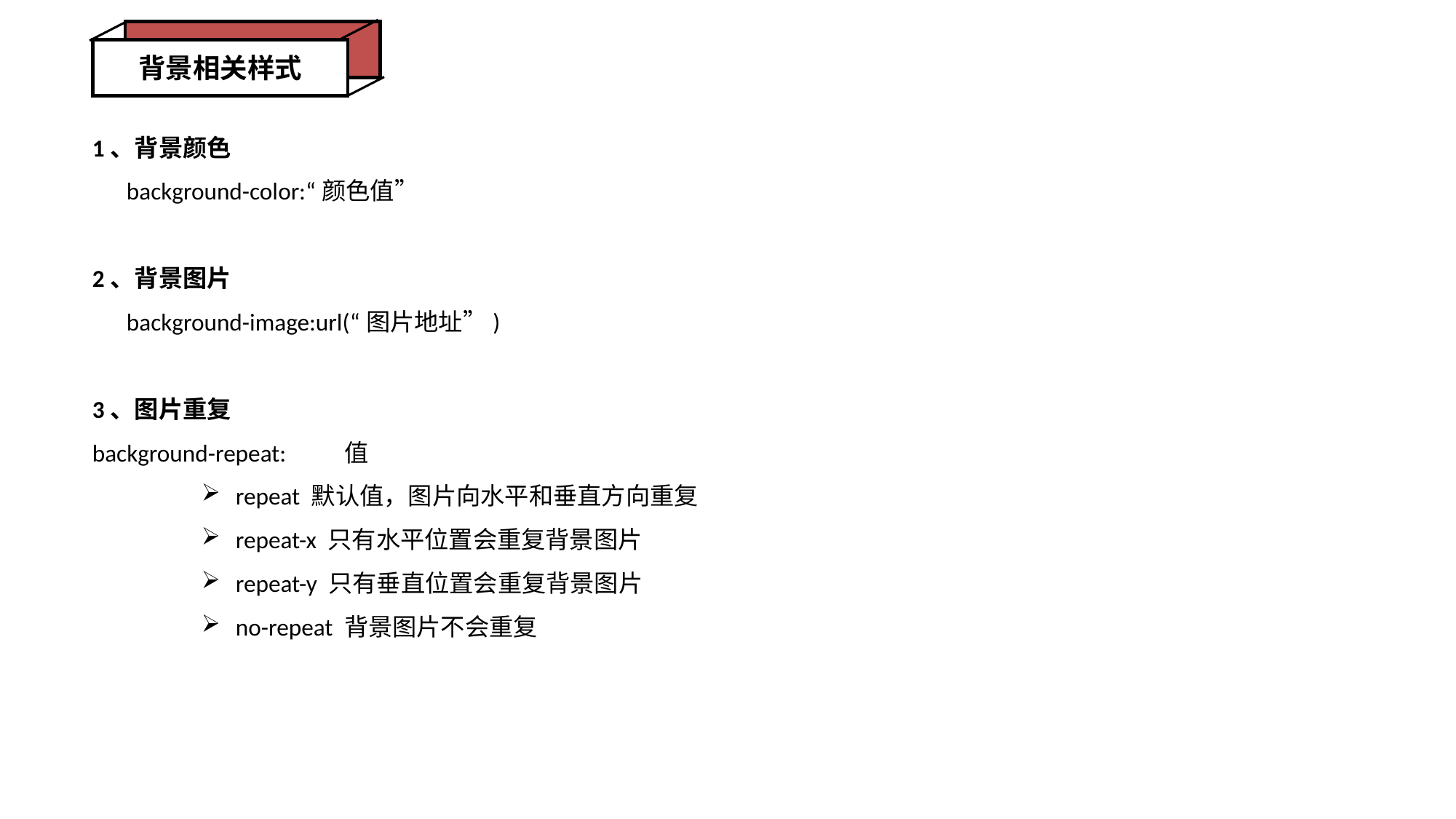

背景相关样式
1、背景颜色
	background-color:“颜色值”

2、背景图片
	background-image:url(“图片地址”)

3、图片重复
background-repeat: 	值
repeat 默认值，图片向水平和垂直方向重复
repeat-x 只有水平位置会重复背景图片
repeat-y 只有垂直位置会重复背景图片
no-repeat 背景图片不会重复